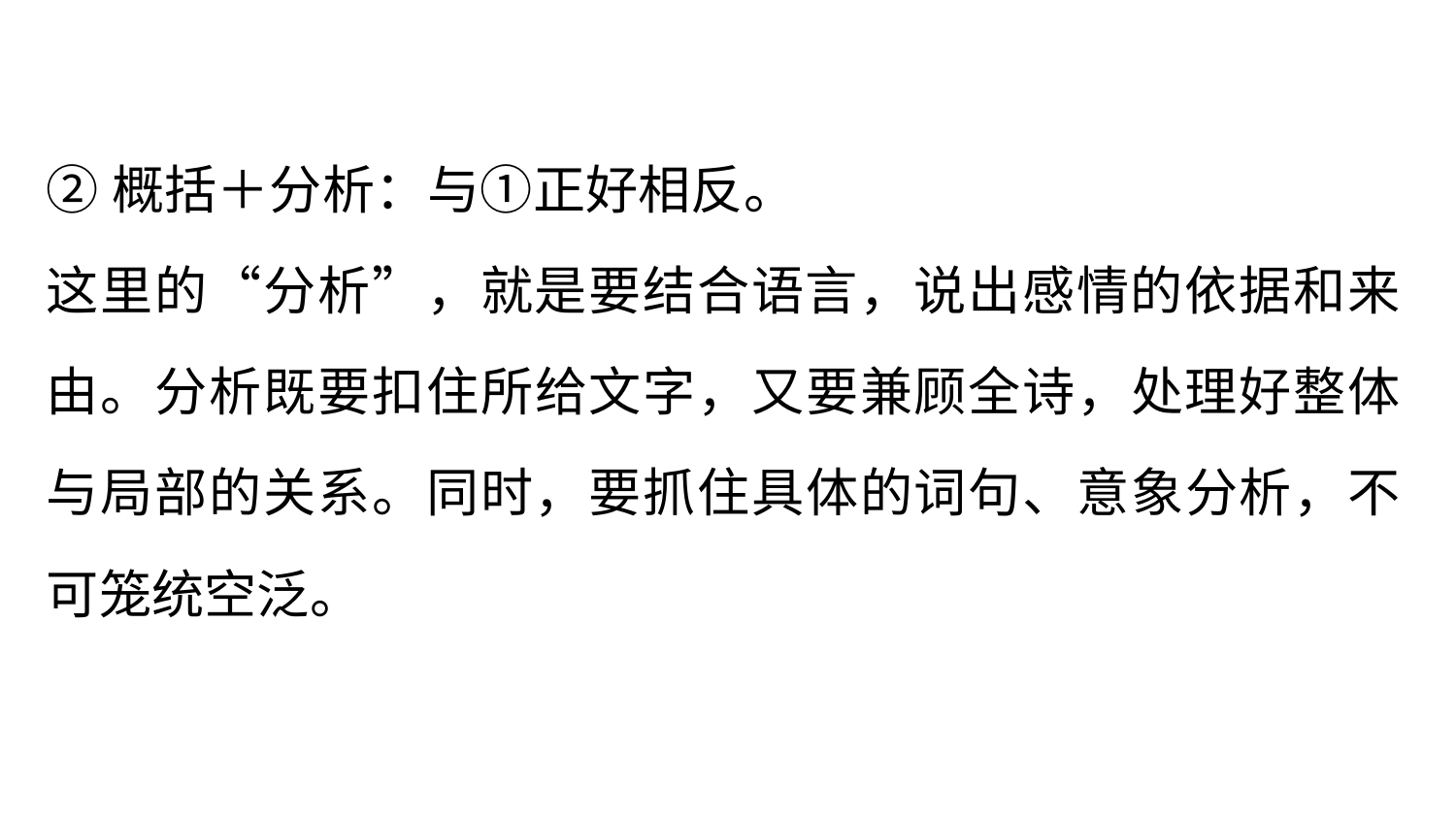

②概括＋分析：与①正好相反。
这里的“分析”，就是要结合语言，说出感情的依据和来由。分析既要扣住所给文字，又要兼顾全诗，处理好整体与局部的关系。同时，要抓住具体的词句、意象分析，不可笼统空泛。